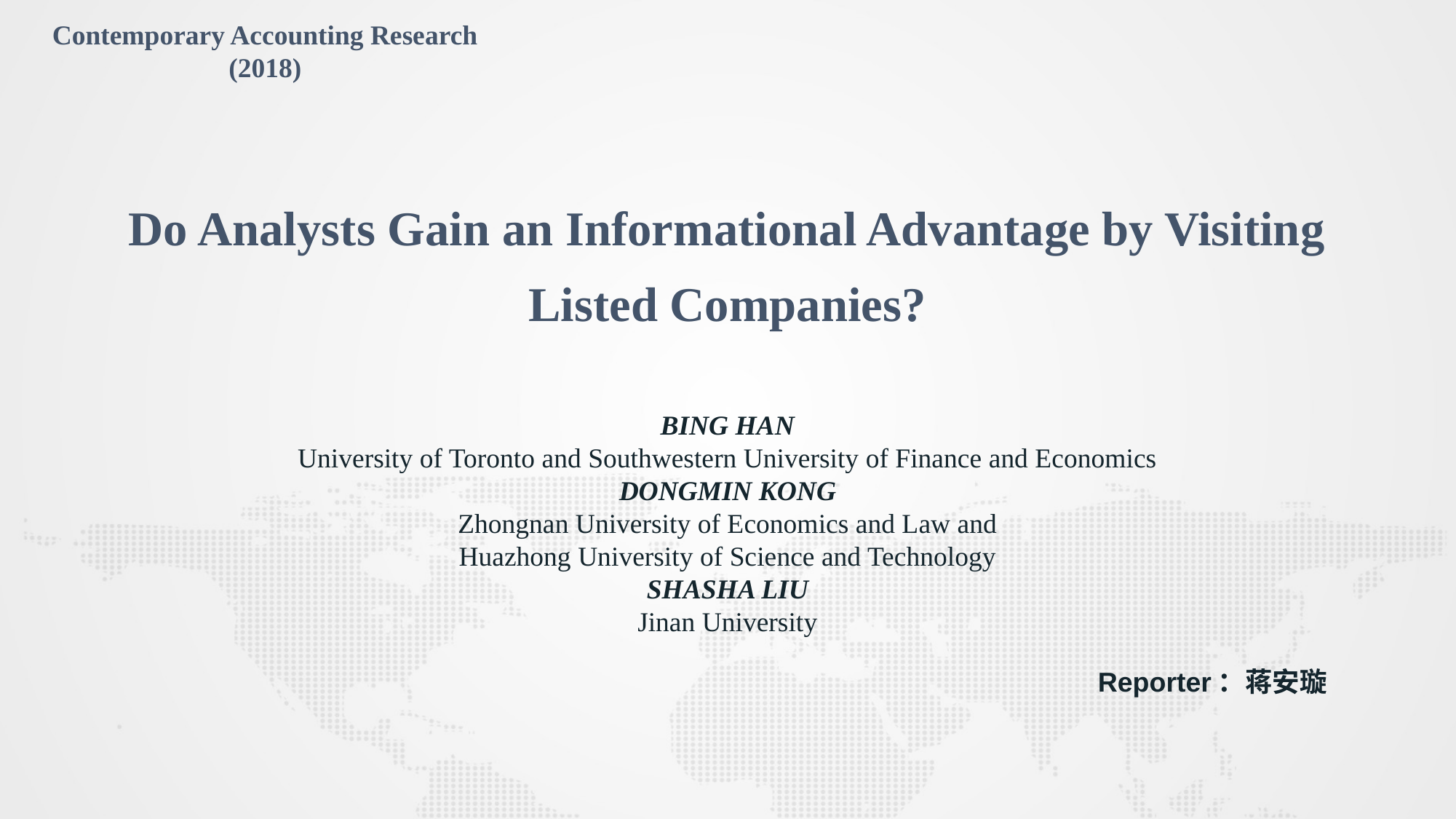

Contemporary Accounting Research (2018)
Do Analysts Gain an Informational Advantage by Visiting
Listed Companies?
BING HAN
University of Toronto and Southwestern University of Finance and Economics
DONGMIN KONG
Zhongnan University of Economics and Law and
Huazhong University of Science and Technology
SHASHA LIU
Jinan University

Reporter：蒋安璇